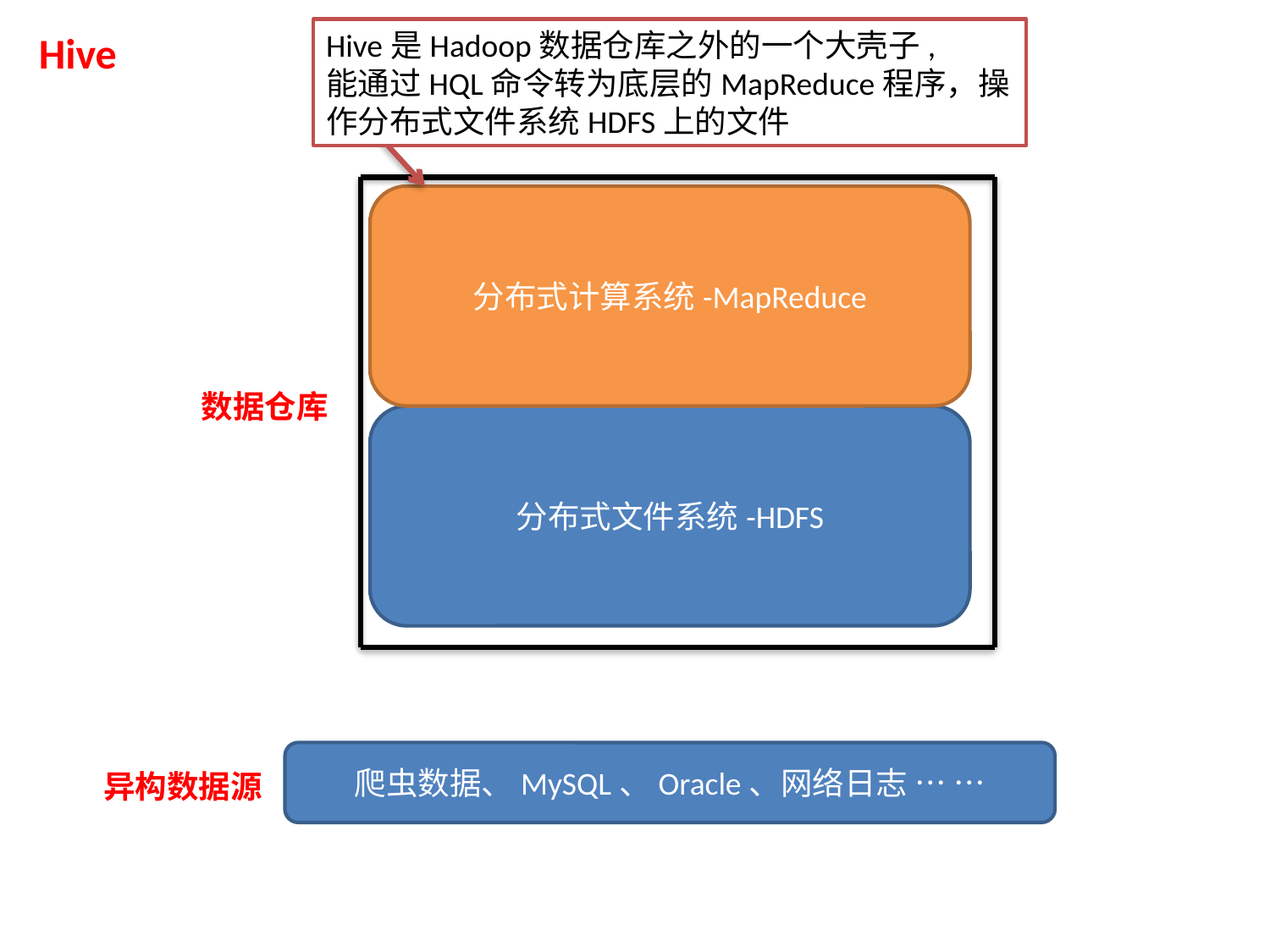

Hive是Hadoop数据仓库之外的一个大壳子,
能通过HQL命令转为底层的MapReduce程序，操作分布式文件系统HDFS上的文件
Hive
分布式计算系统-MapReduce
数据仓库
分布式文件系统-HDFS
爬虫数据、MySQL、Oracle、网络日志 … …
异构数据源